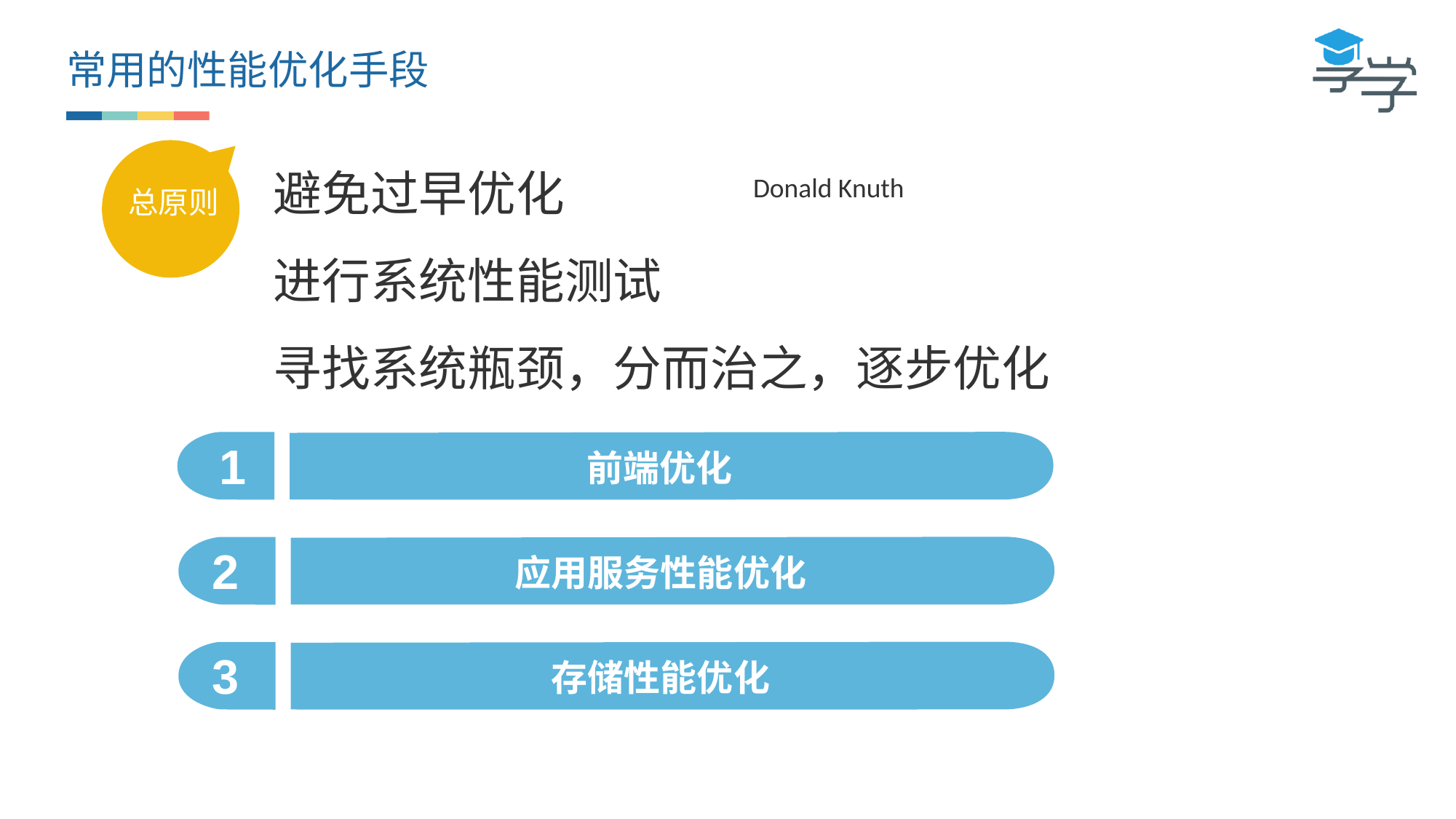

常用的性能优化手段

避免过早优化
进行系统性能测试
寻找系统瓶颈，分而治之，逐步优化

总原则
Donald Knuth
1

前端优化
2

应用服务性能优化
3

存储性能优化